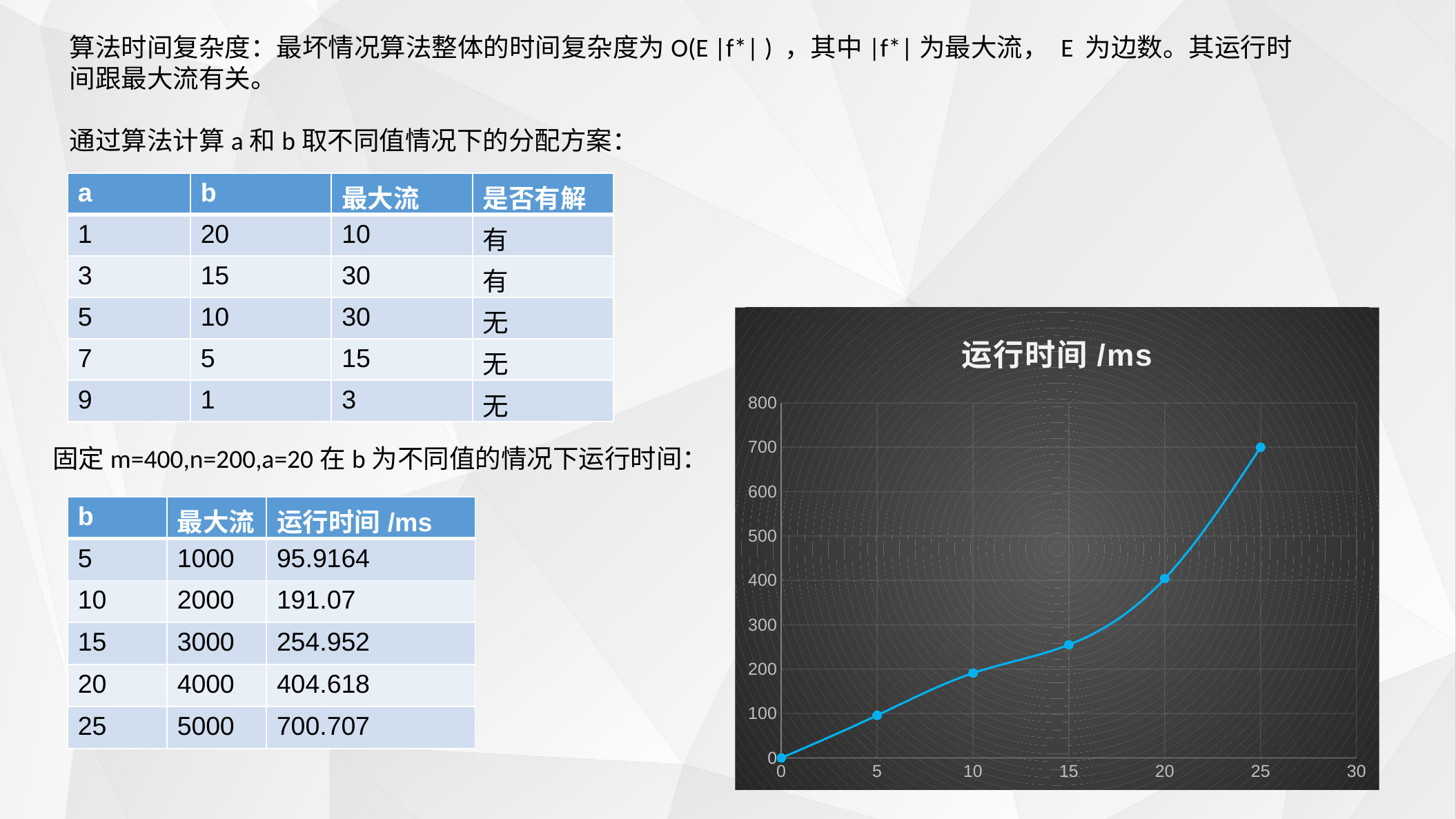

算法时间复杂度：最坏情况算法整体的时间复杂度为O(E |f*| ) ，其中|f*|为最大流， E 为边数。其运行时间跟最大流有关。

通过算法计算a和b取不同值情况下的分配方案：

| a | b | 最大流 | 是否有解 |
| --- | --- | --- | --- |
| 1 | 20 | 10 | 有 |
| 3 | 15 | 30 | 有 |
| 5 | 10 | 30 | 无 |
| 7 | 5 | 15 | 无 |
| 9 | 1 | 3 | 无 |

### Chart:

| Category | 运行时间/ms |
|---|---|
固定m=400,n=200,a=20在b为不同值的情况下运行时间：
| b | 最大流 | 运行时间/ms |
| --- | --- | --- |
| 5 | 1000 | 95.9164 |
| 10 | 2000 | 191.07 |
| 15 | 3000 | 254.952 |
| 20 | 4000 | 404.618 |
| 25 | 5000 | 700.707 |